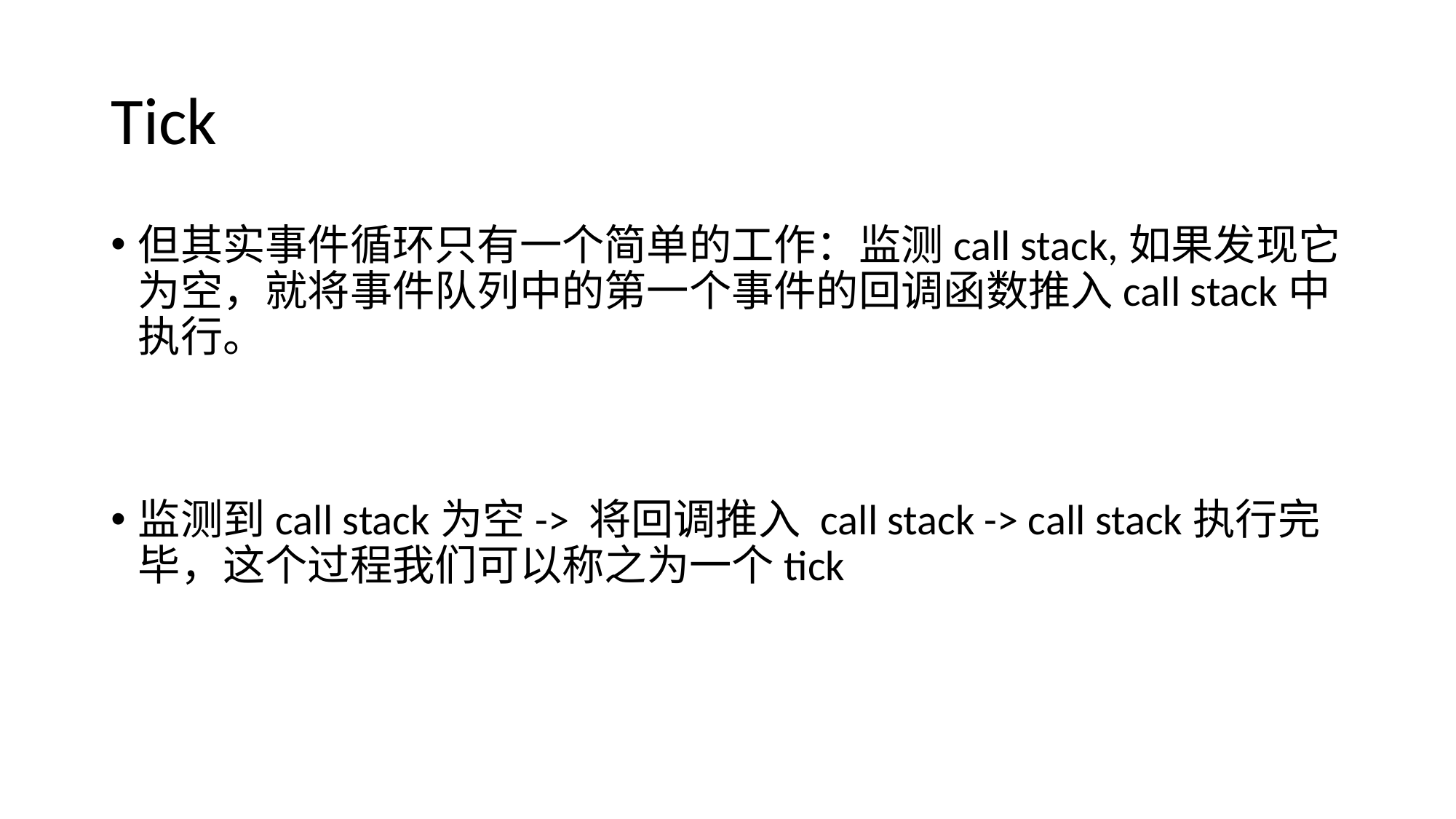

# Tick
但其实事件循环只有一个简单的工作：监测call stack,如果发现它为空，就将事件队列中的第一个事件的回调函数推入call stack中执行。

监测到call stack为空-> 将回调推入 call stack -> call stack执行完毕，这个过程我们可以称之为一个tick